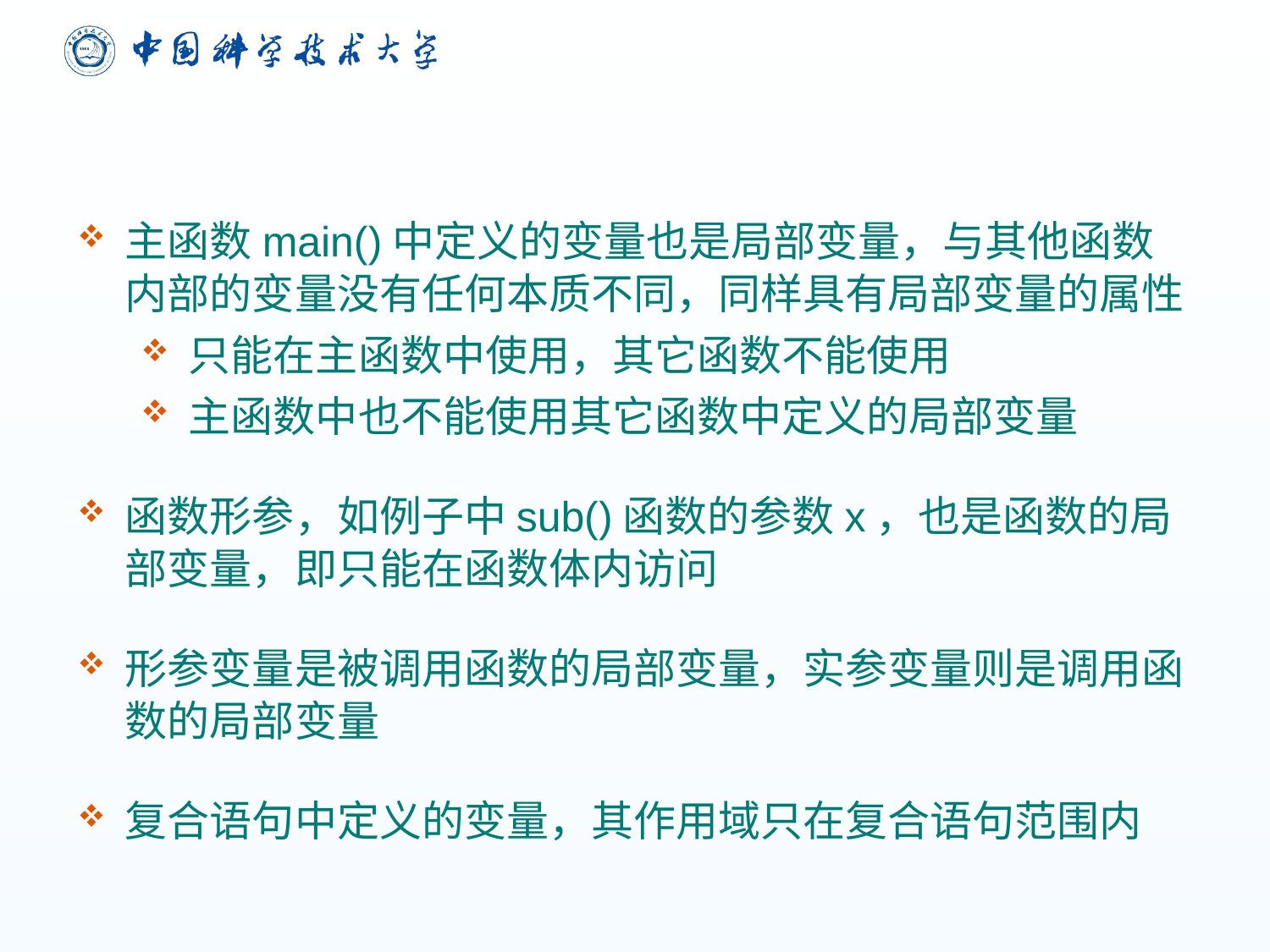

主函数main()中定义的变量也是局部变量，与其他函数内部的变量没有任何本质不同，同样具有局部变量的属性
只能在主函数中使用，其它函数不能使用
主函数中也不能使用其它函数中定义的局部变量

函数形参，如例子中sub()函数的参数x，也是函数的局部变量，即只能在函数体内访问

形参变量是被调用函数的局部变量，实参变量则是调用函数的局部变量

复合语句中定义的变量，其作用域只在复合语句范围内